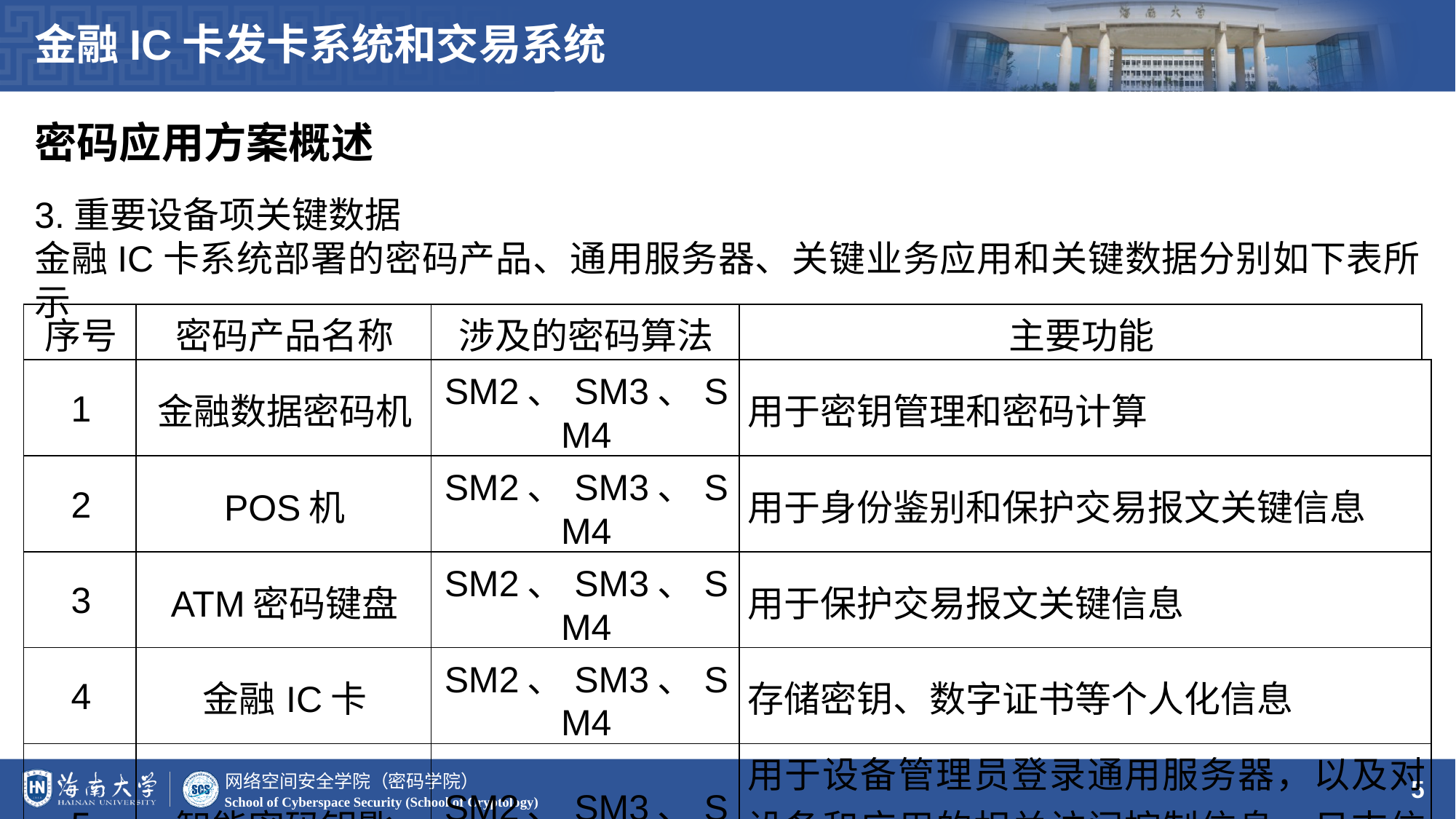

金融IC卡发卡系统和交易系统
密码应用方案概述
3.重要设备项关键数据
金融IC卡系统部署的密码产品、通用服务器、关键业务应用和关键数据分别如下表所示

| 序号 | 密码产品名称 | 涉及的密码算法 | 主要功能 |  |
| --- | --- | --- | --- | --- |
| 1 | 金融数据密码机 | SM2、SM3、SM4 | 用于密钥管理和密码计算 |  |
| 2 | POS机 | SM2、SM3、SM4 | 用于身份鉴别和保护交易报文关键信息 |  |
| 3 | ATM密码键盘 | SM2、SM3、SM4 | 用于保护交易报文关键信息 |  |
| 4 | 金融IC卡 | SM2、SM3、SM4 | 存储密钥、数字证书等个人化信息 |  |
| 5 | 智能密码钥匙 | SM2、SM3、SM4 | 用于设备管理员登录通用服务器，以及对设备和应用的相关访问控制信息、日志信息、应用程序等进行完整性保护 |  |
5